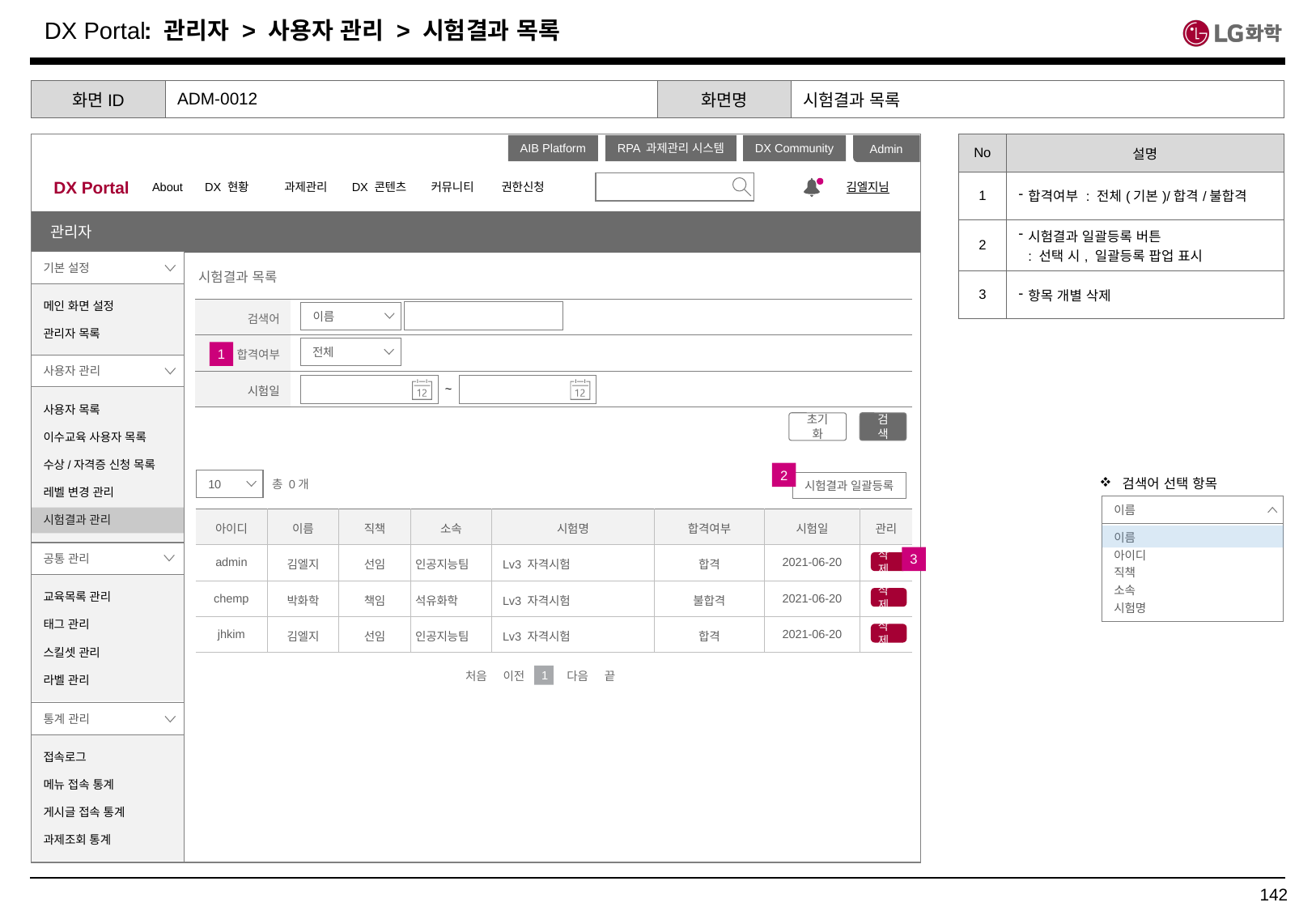

: 관리자 > 사용자 관리 > 시험결과 목록
| 화면ID | ADM-0012 | 화면명 | 시험결과 목록 |
| --- | --- | --- | --- |

| No | 설명 |
| --- | --- |
| 1 | 합격여부 : 전체(기본)/합격/불합격 |
| 2 | 시험결과 일괄등록 버튼 : 선택 시, 일괄등록 팝업 표시 |
| 3 | 항목 개별 삭제 |

Admin
DX Portal

About
DX 현황
과제관리
DX 콘텐츠
커뮤니티
권한신청
김엘지님

AIB Platform
RPA 과제관리 시스템
DX Community
공지사항

관리자

기본 설정

시험결과 목록
메인 화면 설정
관리자 목록

| 검색어 |  |  |  |
| --- | --- | --- | --- |
| 합격여부 |  |  |  |
| 시험일 |  |  |  |

이름

전체

1
사용자 관리

~

사용자 목록
이수교육 사용자 목록
수상/자격증 신청 목록
레벨 변경 관리
시험결과 관리

초기화
검색
2
검색어 선택 항목
10

총 0개
시험결과 일괄등록
이름

이름
아이디
직책
소속
시험명

| 아이디 | 이름 | 직책 | 소속 | 시험명 | 합격여부 | 시험일 | 관리 |
| --- | --- | --- | --- | --- | --- | --- | --- |
| admin | 김엘지 | 선임 | 인공지능팀 | Lv3 자격시험 | 합격 | 2021-06-20 |  |
| chemp | 박화학 | 책임 | 석유화학 | Lv3 자격시험 | 불합격 | 2021-06-20 |  |
| jhkim | 김엘지 | 선임 | 인공지능팀 | Lv3 자격시험 | 합격 | 2021-06-20 |  |
공통 관리

3
삭제
교육목록 관리
태그 관리
스킬셋 관리
라벨 관리

삭제
삭제
처음     이전
다음     끝
1
통계 관리

접속로그
메뉴 접속 통계
게시글 접속 통계
과제조회 통계